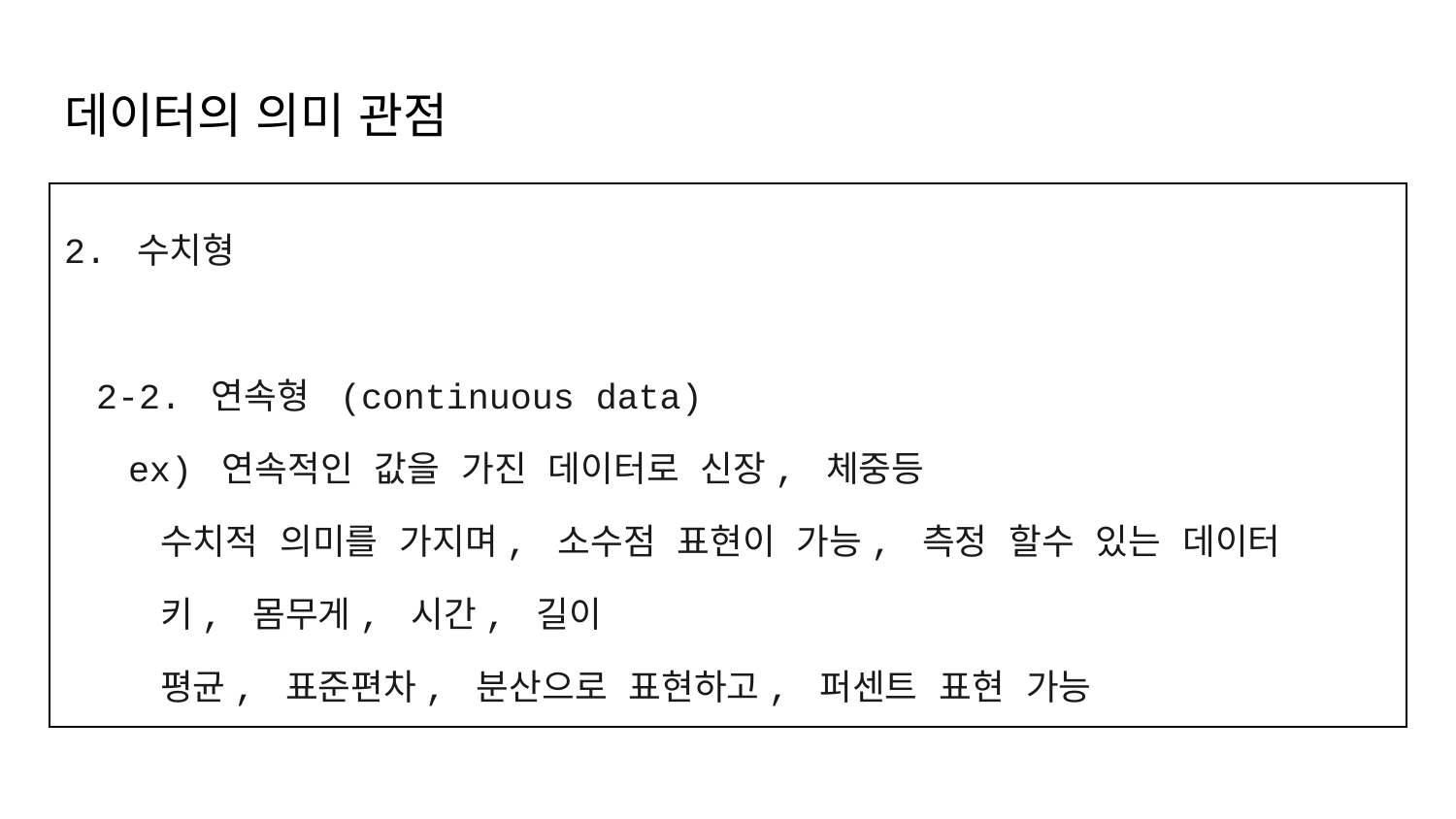

# 데이터의 의미 관점
2. 수치형

2-2. 연속형 (continuous data)
ex) 연속적인 값을 가진 데이터로 신장, 체중등
수치적 의미를 가지며, 소수점 표현이 가능, 측정 할수 있는 데이터
키, 몸무게, 시간, 길이
평균, 표준편차, 분산으로 표현하고, 퍼센트 표현 가능